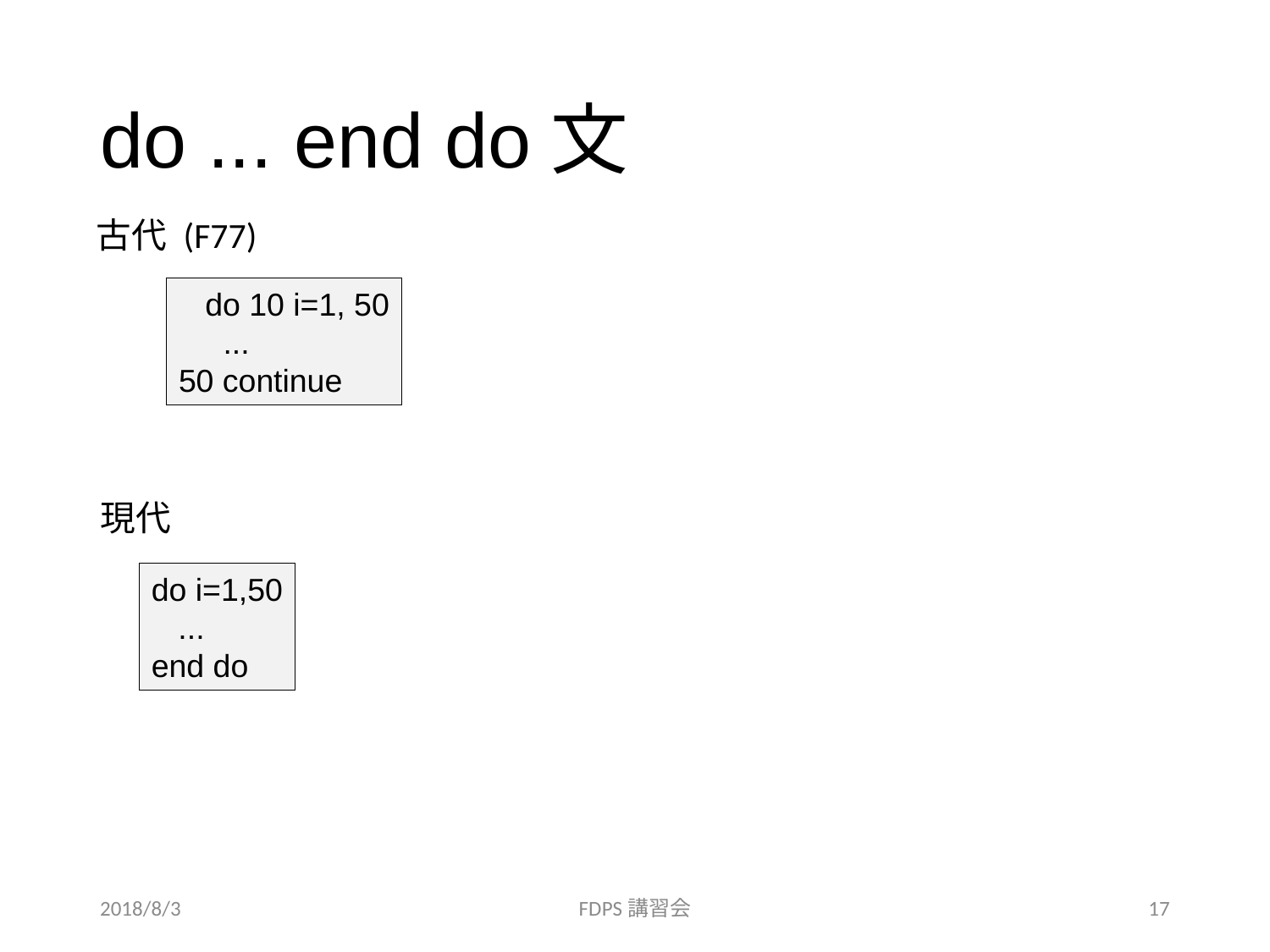

# do ... end do文
古代 (F77)
   do 10 i=1, 50
     ...
50 continue
現代
do i=1,50
   ...
end do
2018/8/3
FDPS講習会
17